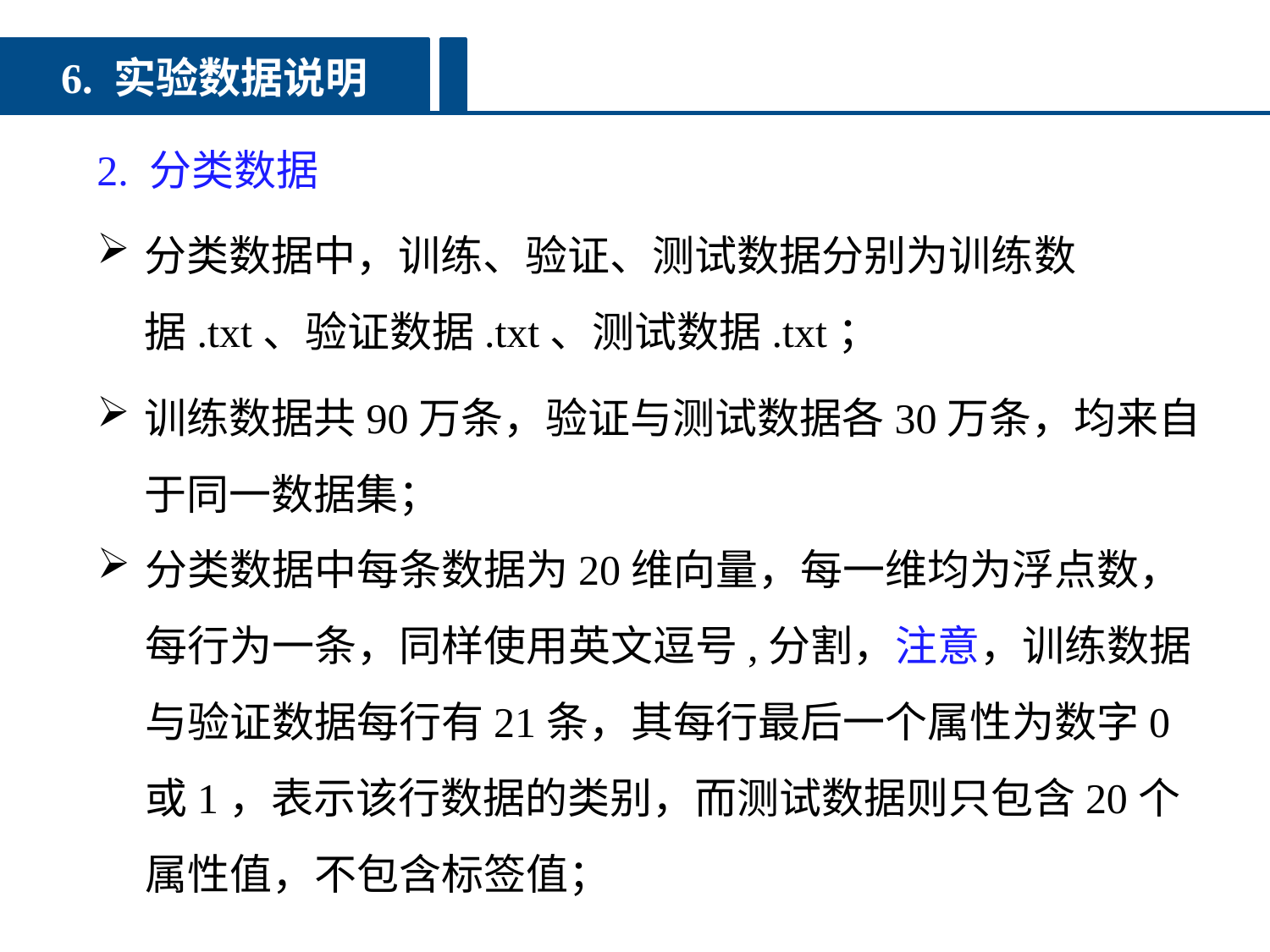

6. 实验数据说明

2. 分类数据
分类数据中，训练、验证、测试数据分别为训练数据.txt、验证数据.txt、测试数据.txt；
训练数据共90万条，验证与测试数据各30万条，均来自于同一数据集；
分类数据中每条数据为20维向量，每一维均为浮点数，每行为一条，同样使用英文逗号,分割，注意，训练数据与验证数据每行有21条，其每行最后一个属性为数字0或1，表示该行数据的类别，而测试数据则只包含20个属性值，不包含标签值；